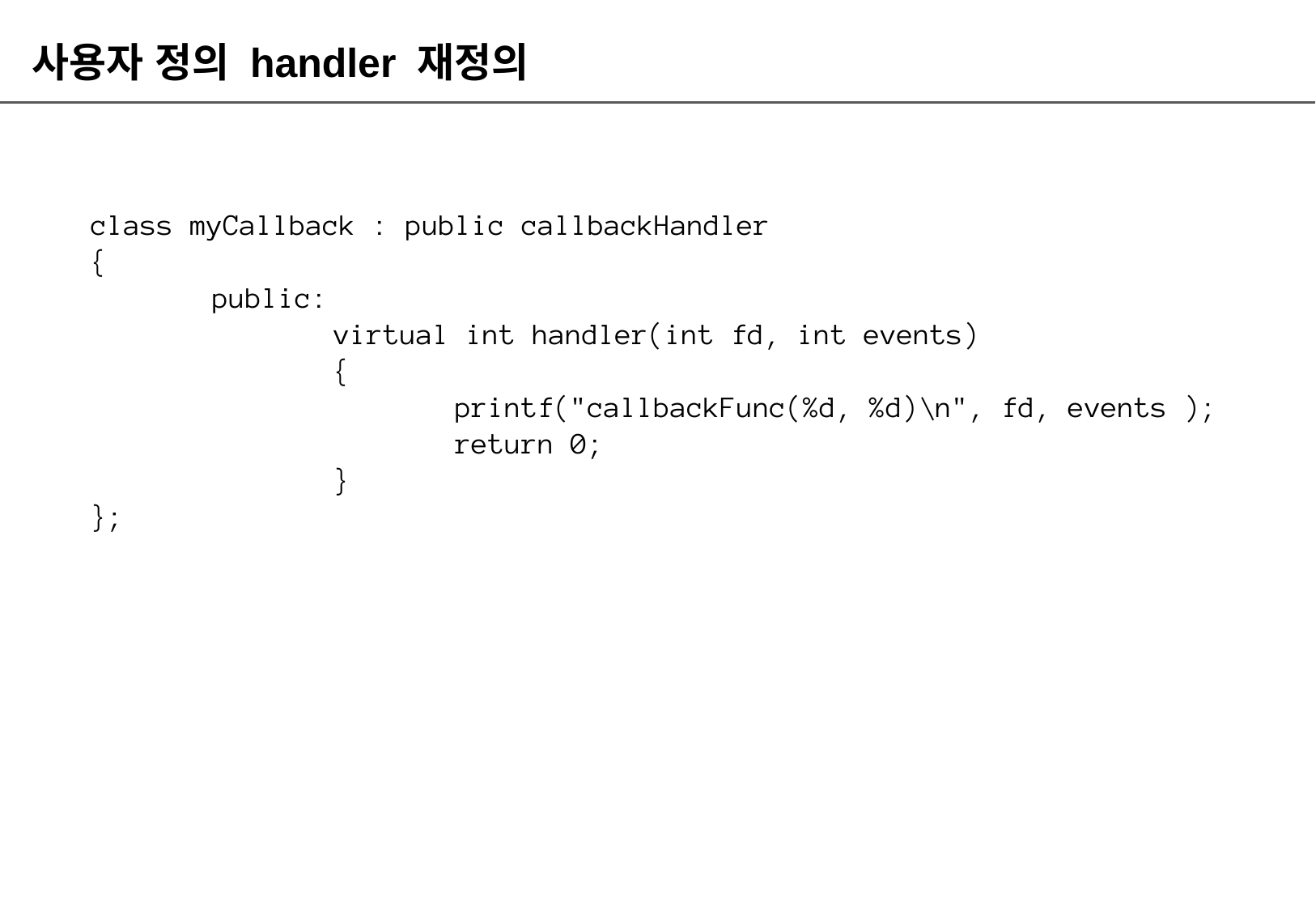

# 사용자 정의 handler 재정의
class myCallback : public callbackHandler
{
	public:
		virtual int handler(int fd, int events)
		{
			printf("callbackFunc(%d, %d)\n", fd, events );
			return 0;
		}
};